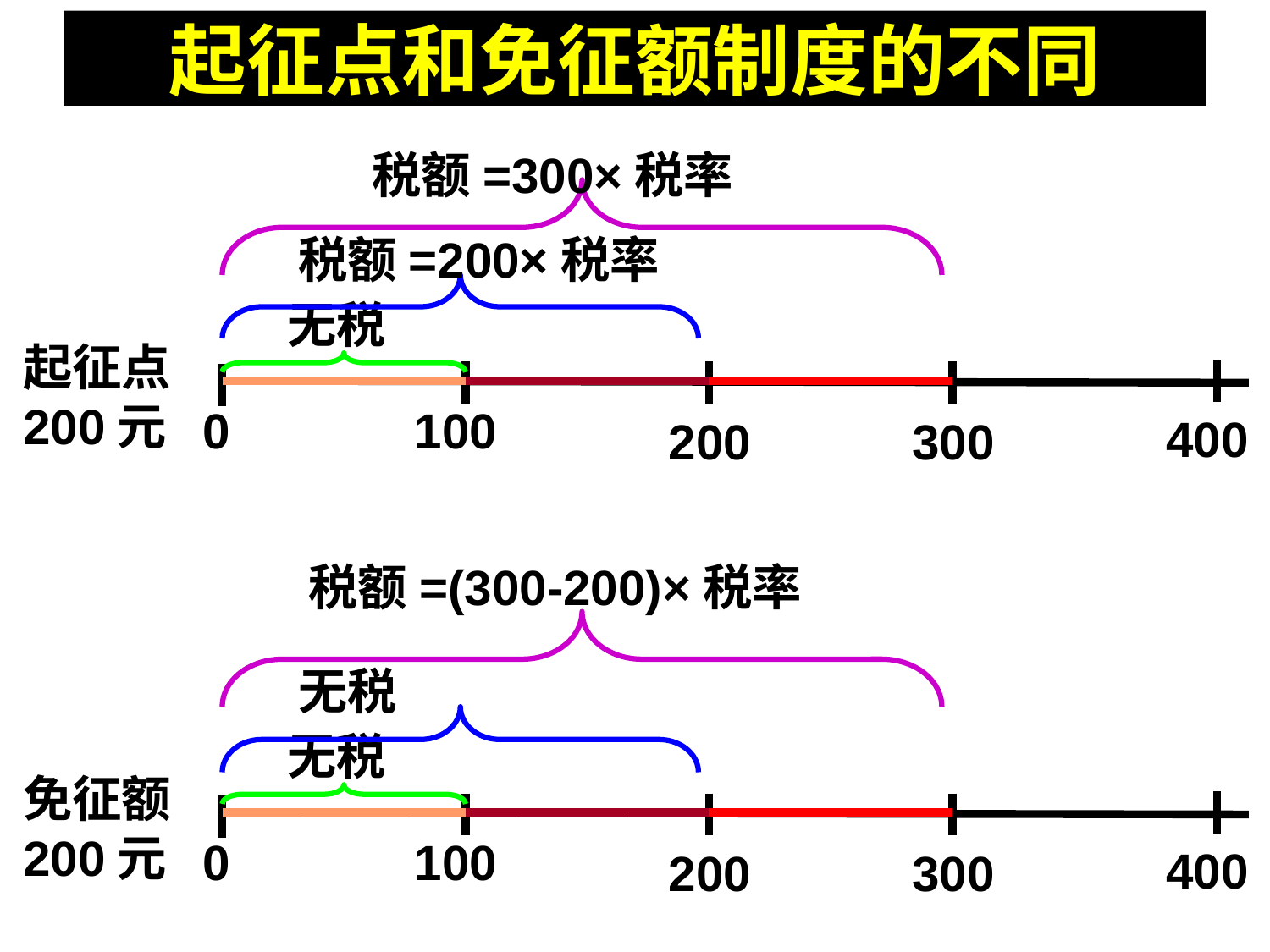

起征点和免征额制度的不同

税额=300×税率
税额=200×税率

无税

起征点200元
0
100
400
200
300

税额=(300-200)×税率
无税

无税
免征额200元
0
100
400
200
300